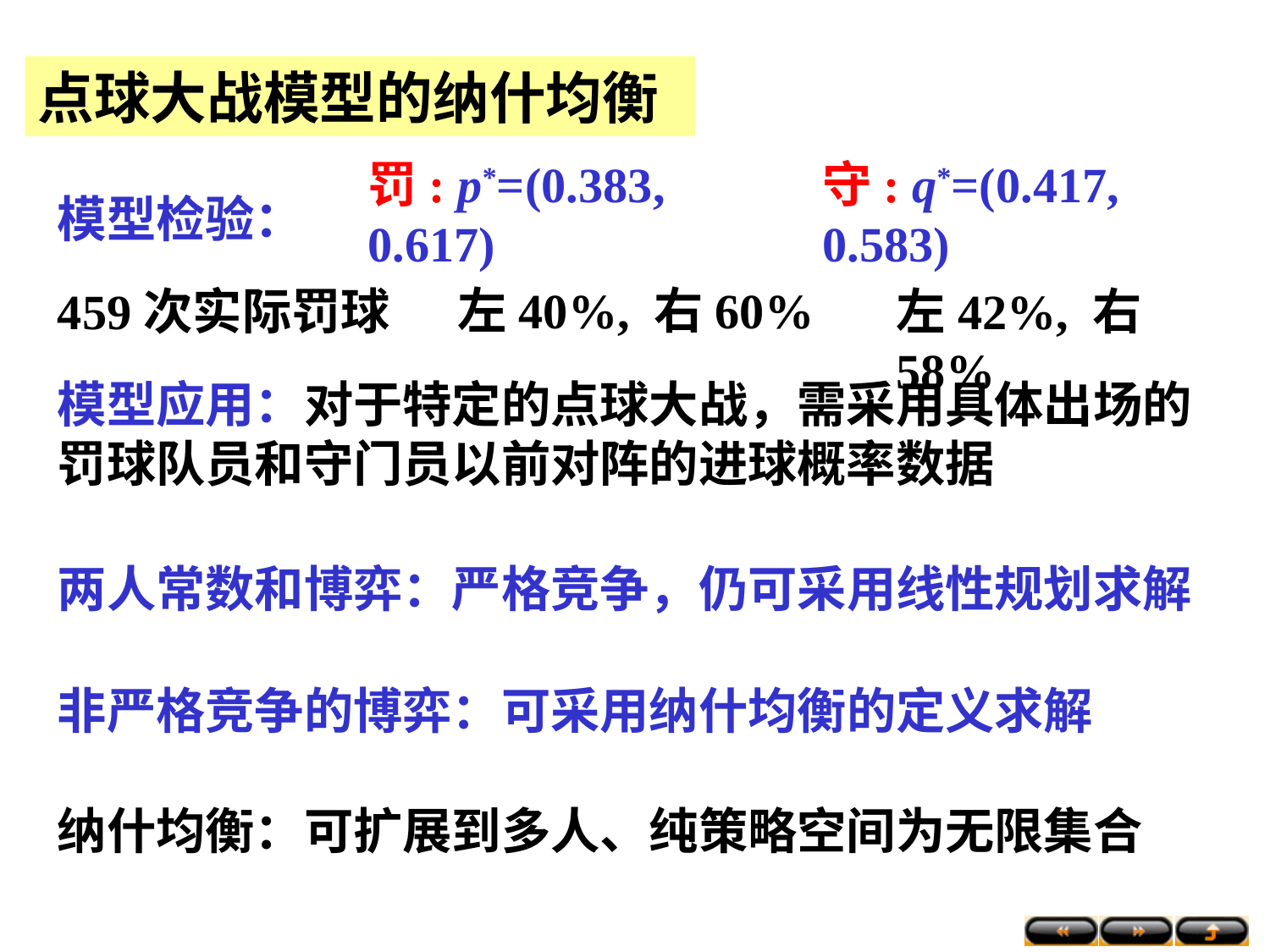

点球大战模型的纳什均衡
守: q*=(0.417, 0.583)
模型检验：
罚: p*=(0.383, 0.617)
459次实际罚球
左40%, 右60%
左42%, 右58%
模型应用：对于特定的点球大战，需采用具体出场的罚球队员和守门员以前对阵的进球概率数据
两人常数和博弈：严格竞争，仍可采用线性规划求解
非严格竞争的博弈：可采用纳什均衡的定义求解
纳什均衡：可扩展到多人、纯策略空间为无限集合